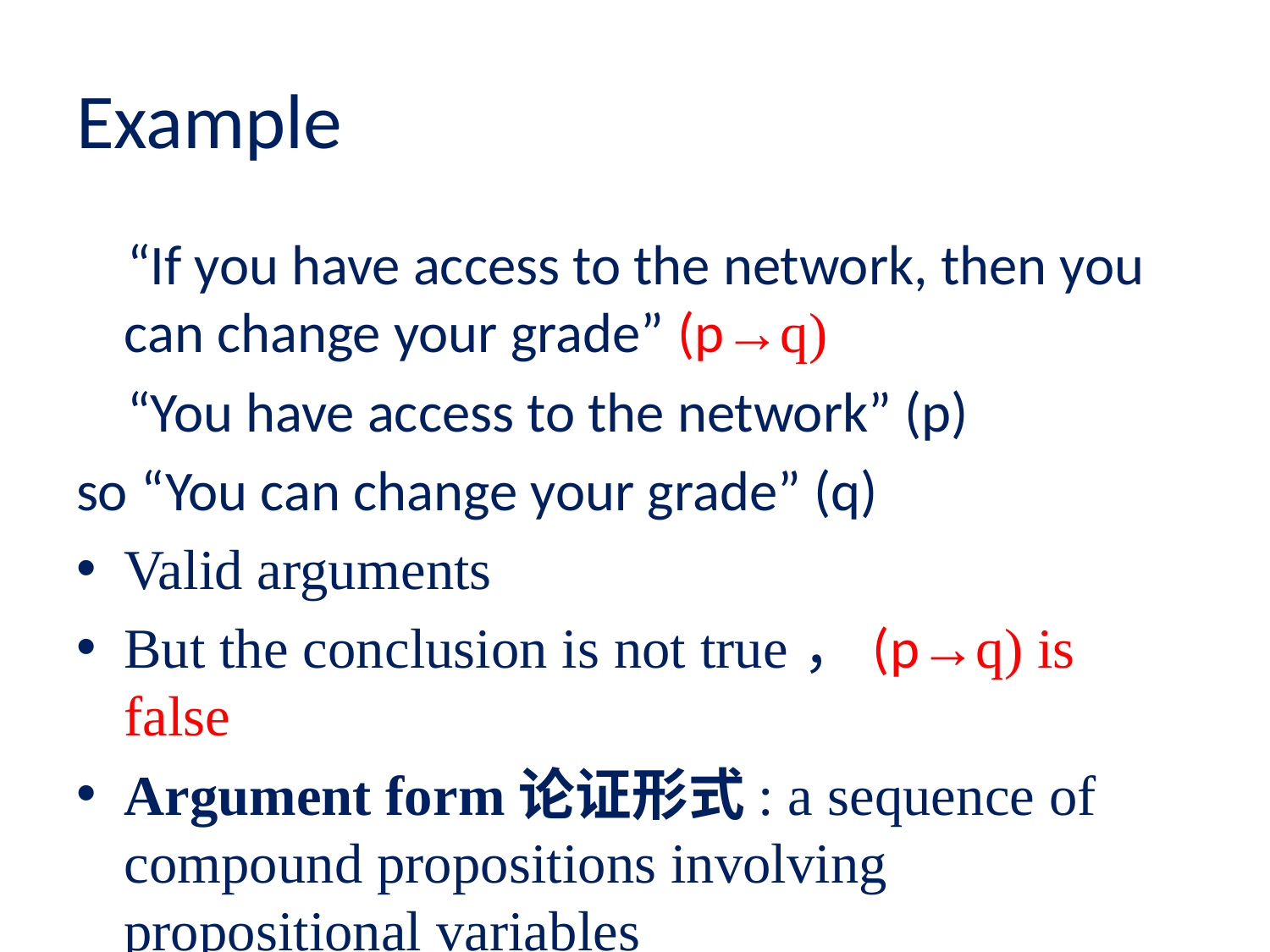

# Example
    “If you have access to the network, then you can change your grade” (p→q)
    “You have access to the network” (p)
so “You can change your grade” (q)
Valid arguments
But the conclusion is not true，(p→q) is false
Argument form论证形式: a sequence of compound propositions involving propositional variables
7